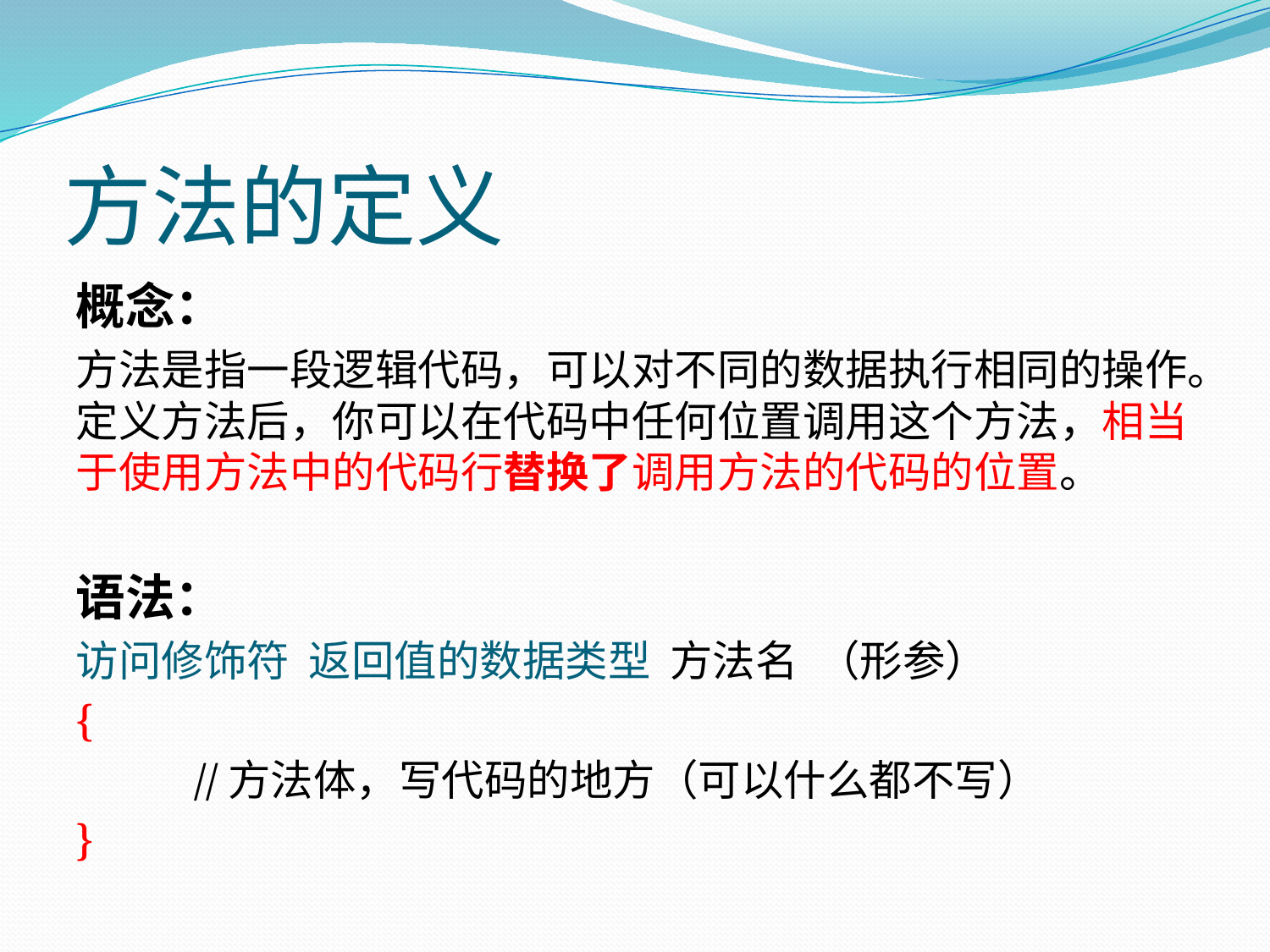

# 方法的定义
概念：
方法是指一段逻辑代码，可以对不同的数据执行相同的操作。定义方法后，你可以在代码中任何位置调用这个方法，相当于使用方法中的代码行替换了调用方法的代码的位置。

语法：
访问修饰符  返回值的数据类型  方法名  （形参）
{
	//方法体，写代码的地方（可以什么都不写）
}